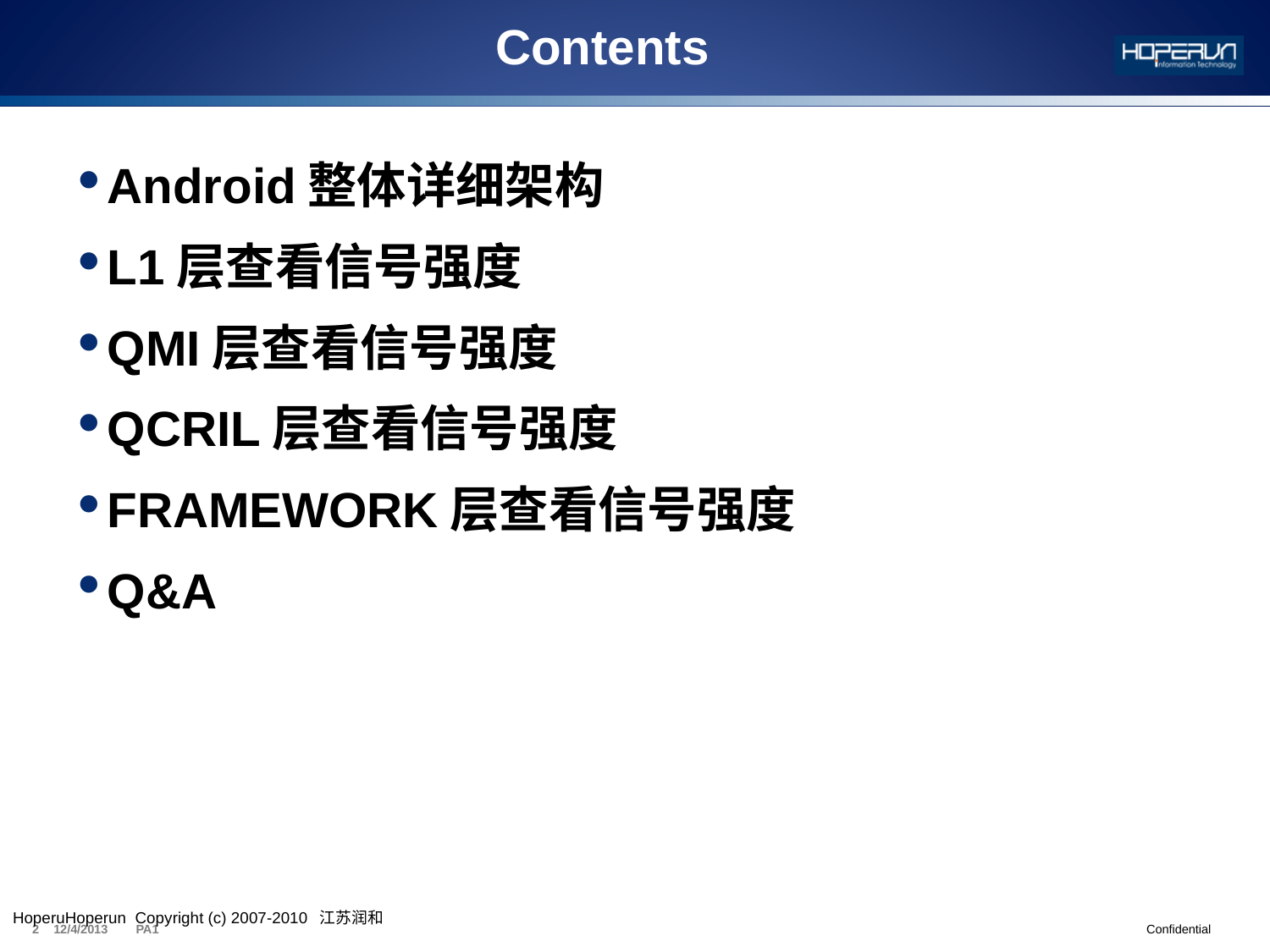

# Contents
Android整体详细架构
L1层查看信号强度
QMI层查看信号强度
QCRIL层查看信号强度
FRAMEWORK层查看信号强度
Q&A
HoperuHoperun  Copyright (c) 2007-2010  江苏润和